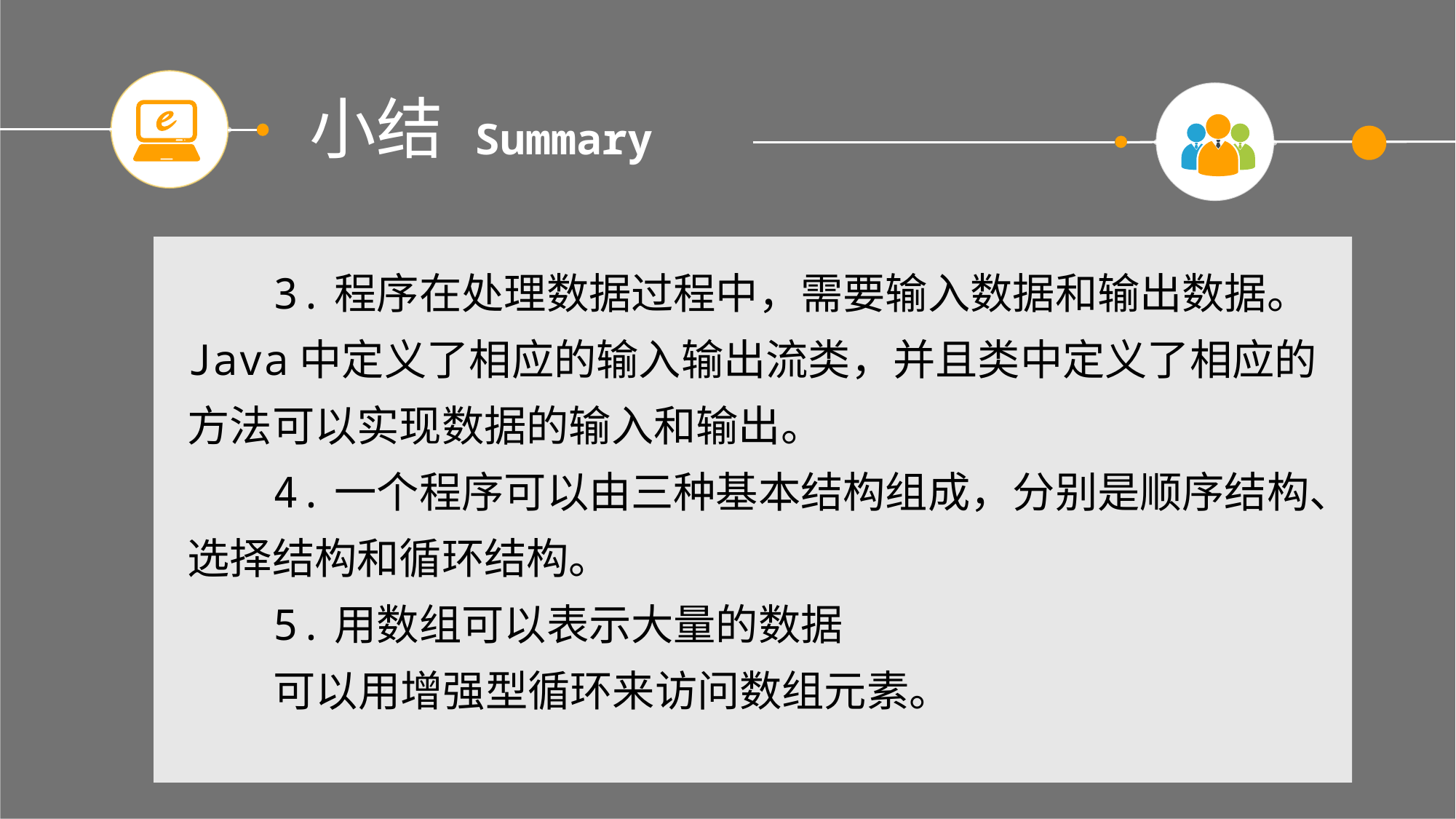

小结

Summary

3.程序在处理数据过程中，需要输入数据和输出数据。Java中定义了相应的输入输出流类，并且类中定义了相应的方法可以实现数据的输入和输出。
4.一个程序可以由三种基本结构组成，分别是顺序结构、选择结构和循环结构。
5.用数组可以表示大量的数据
可以用增强型循环来访问数组元素。